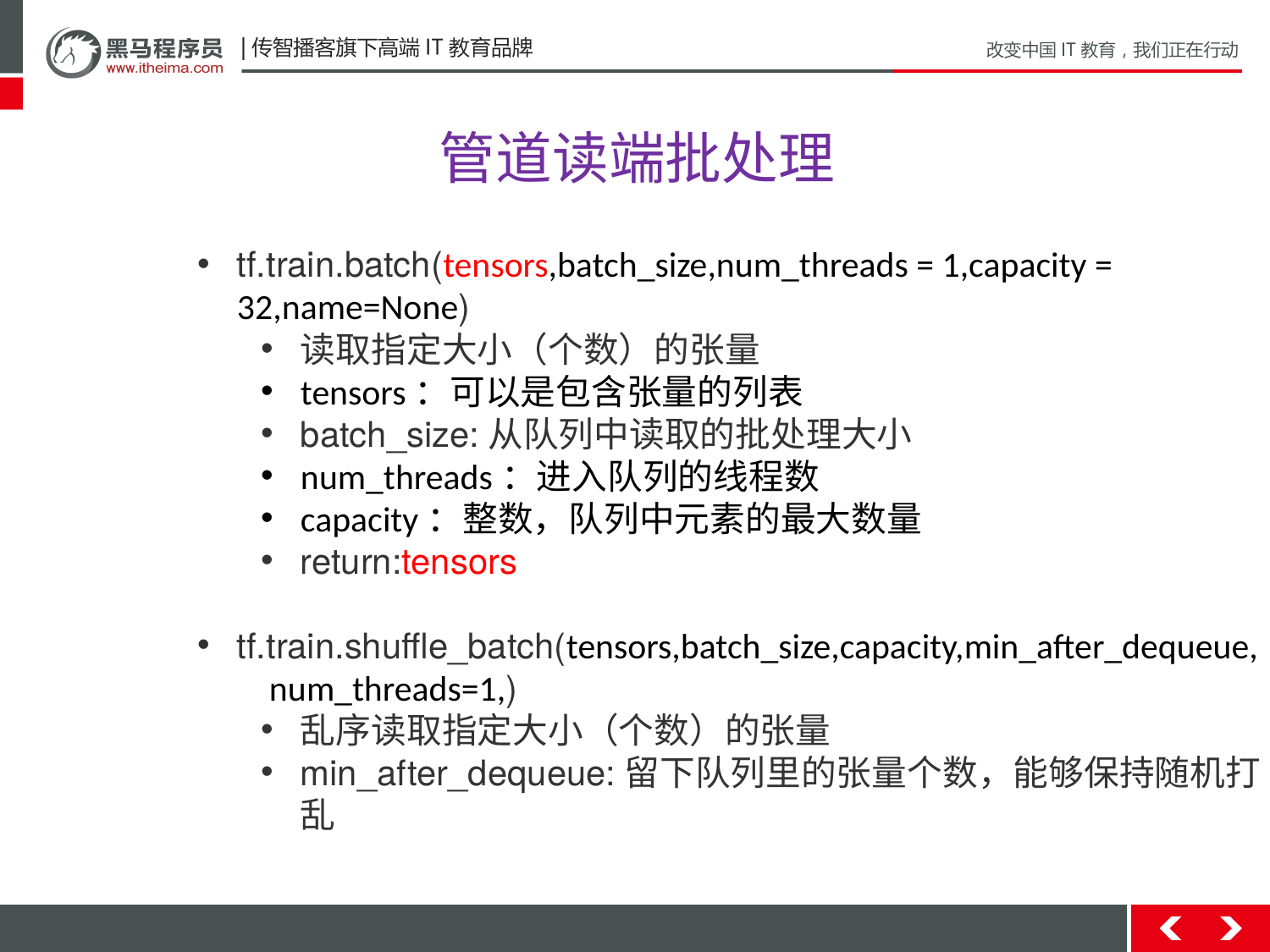

管道读端批处理
tf.train.batch(tensors,batch_size,num_threads = 1,capacity = 32,name=None)
读取指定大小（个数）的张量
tensors：可以是包含张量的列表
batch_size:从队列中读取的批处理大小
num_threads：进入队列的线程数
capacity：整数，队列中元素的最大数量
return:tensors

tf.train.shuffle_batch(tensors,batch_size,capacity,min_after_dequeue,
    num_threads=1,)
乱序读取指定大小（个数）的张量
min_after_dequeue:留下队列里的张量个数，能够保持随机打乱